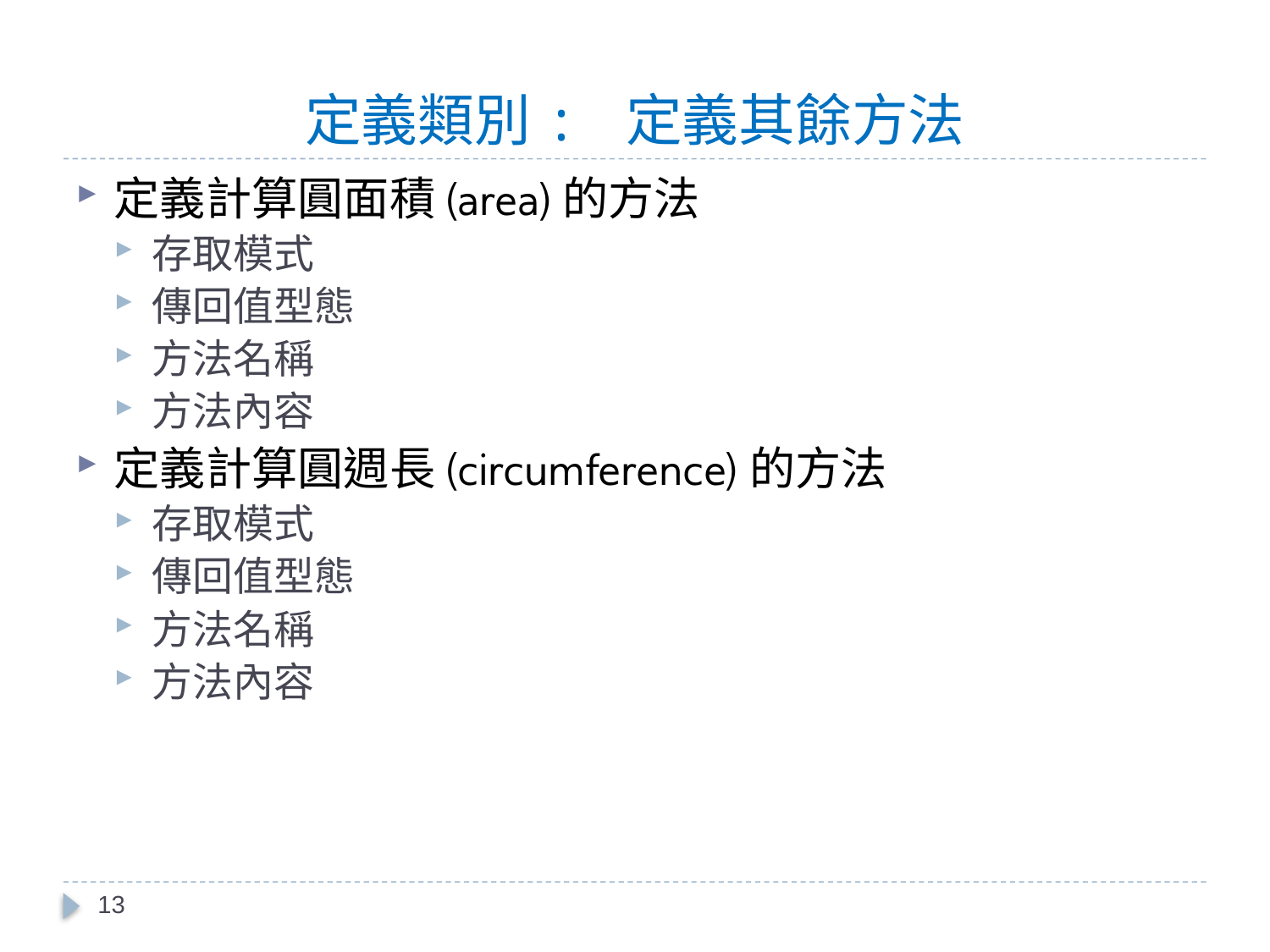

# 定義類別: 定義其餘方法
定義計算圓面積(area)的方法
存取模式
傳回值型態
方法名稱
方法內容
定義計算圓週長(circumference)的方法
存取模式
傳回值型態
方法名稱
方法內容
13